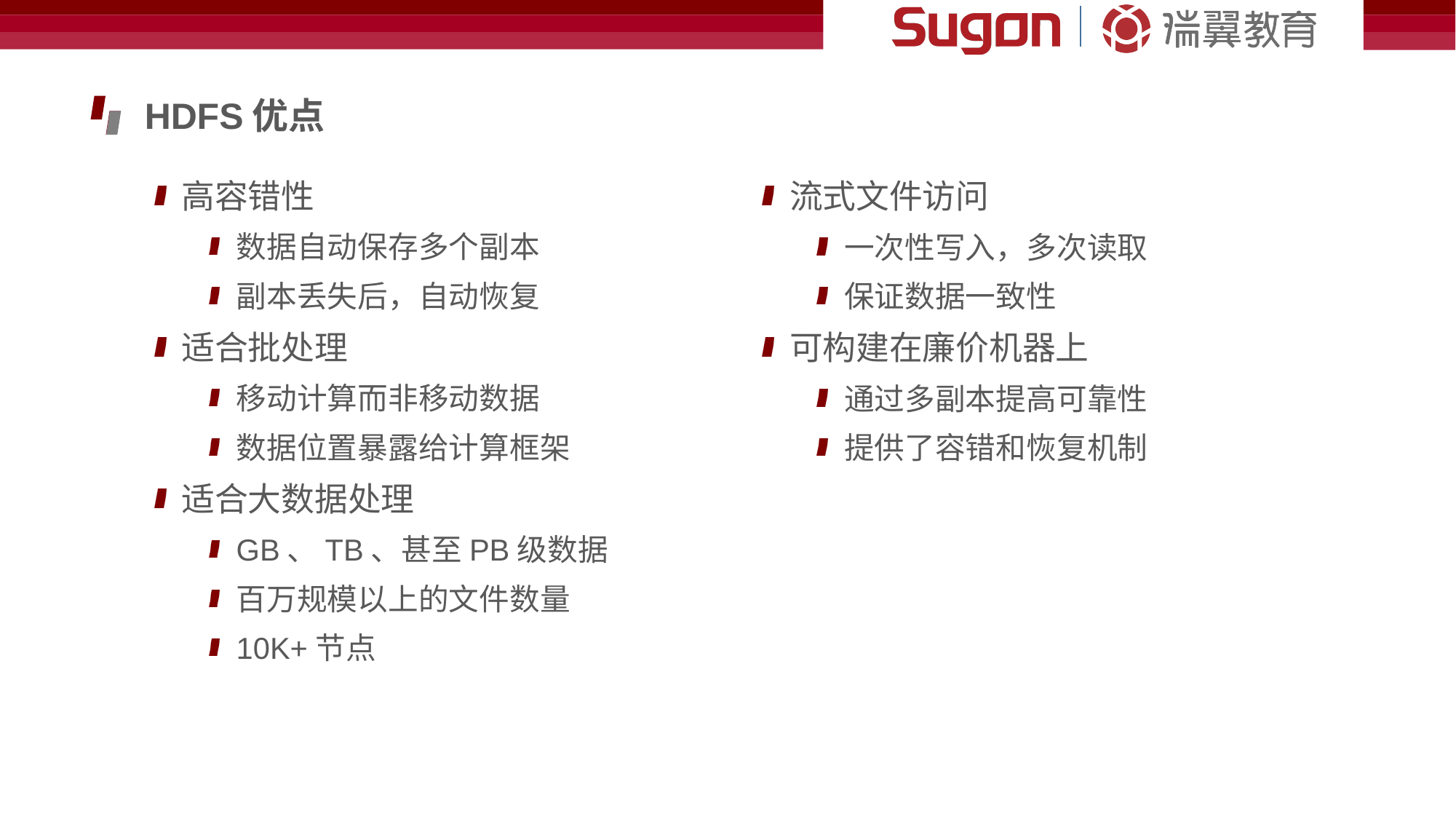

HDFS优点

高容错性
数据自动保存多个副本
副本丢失后，自动恢复
适合批处理
移动计算而非移动数据
数据位置暴露给计算框架
适合大数据处理
GB、TB、甚至PB级数据
百万规模以上的文件数量
10K+节点
流式文件访问
一次性写入，多次读取
保证数据一致性
可构建在廉价机器上
通过多副本提高可靠性
提供了容错和恢复机制